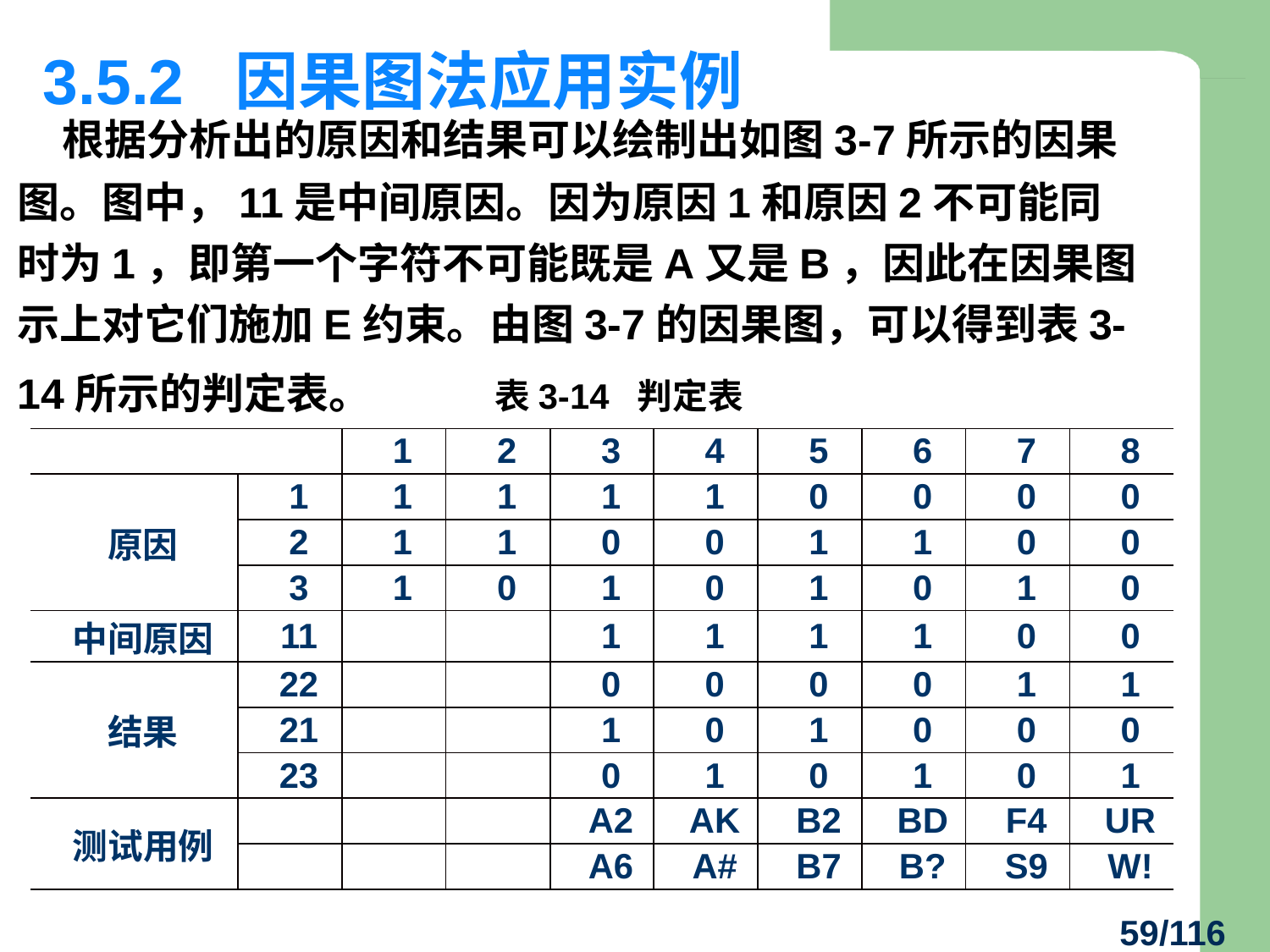

# 3.5.2  因果图法应用实例
   根据分析出的原因和结果可以绘制出如图3-7所示的因果图。图中，11是中间原因。因为原因1和原因2不可能同时为1，即第一个字符不可能既是A又是B，因此在因果图示上对它们施加E约束。由图3-7的因果图，可以得到表3-14所示的判定表。           表3-14  判定表
|  |  | 1 | 2 | 3 | 4 | 5 | 6 | 7 | 8 |
| --- | --- | --- | --- | --- | --- | --- | --- | --- | --- |
| 原因 | 1 | 1 | 1 | 1 | 1 | 0 | 0 | 0 | 0 |
|  | 2 | 1 | 1 | 0 | 0 | 1 | 1 | 0 | 0 |
|  | 3 | 1 | 0 | 1 | 0 | 1 | 0 | 1 | 0 |
| 中间原因 | 11 |  |  | 1 | 1 | 1 | 1 | 0 | 0 |
| 结果 | 22 |  |  | 0 | 0 | 0 | 0 | 1 | 1 |
|  | 21 |  |  | 1 | 0 | 1 | 0 | 0 | 0 |
|  | 23 |  |  | 0 | 1 | 0 | 1 | 0 | 1 |
| 测试用例 |  |  |  | A2 | AK | B2 | BD | F4 | UR |
|  |  |  |  | A6 | A# | B7 | B? | S9 | W! |
59/116